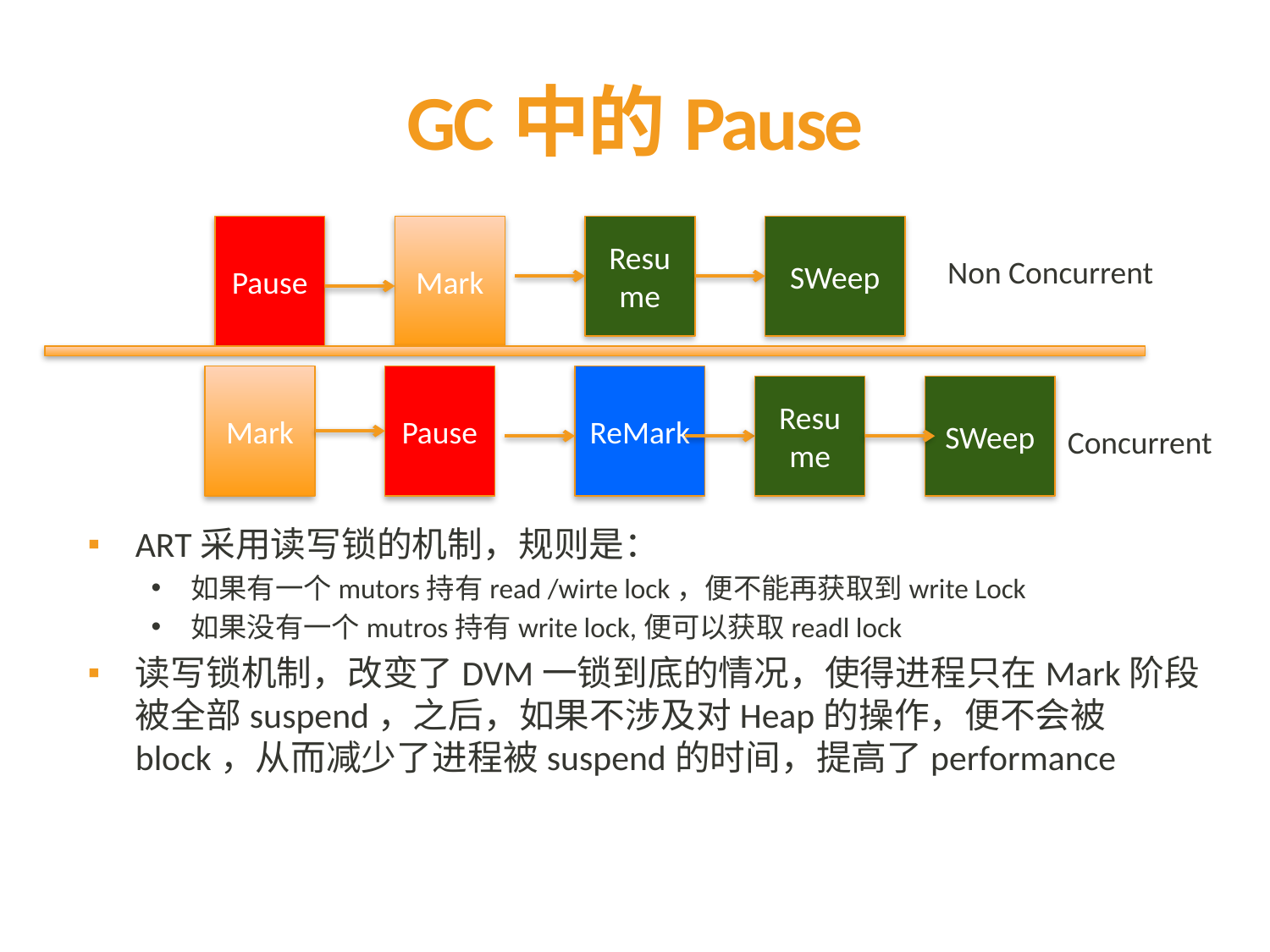

# GC中的Pause
Pause
Mark
Resume
SWeep
Non Concurrent

Mark
Pause
ReMark
Resume
SWeep
Concurrent
ART采用读写锁的机制，规则是：
如果有一个mutors持有read /wirte lock，便不能再获取到write Lock
如果没有一个mutros持有write lock,便可以获取readl lock
读写锁机制，改变了DVM一锁到底的情况，使得进程只在Mark阶段被全部suspend，之后，如果不涉及对Heap的操作，便不会被block，从而减少了进程被suspend的时间，提高了performance